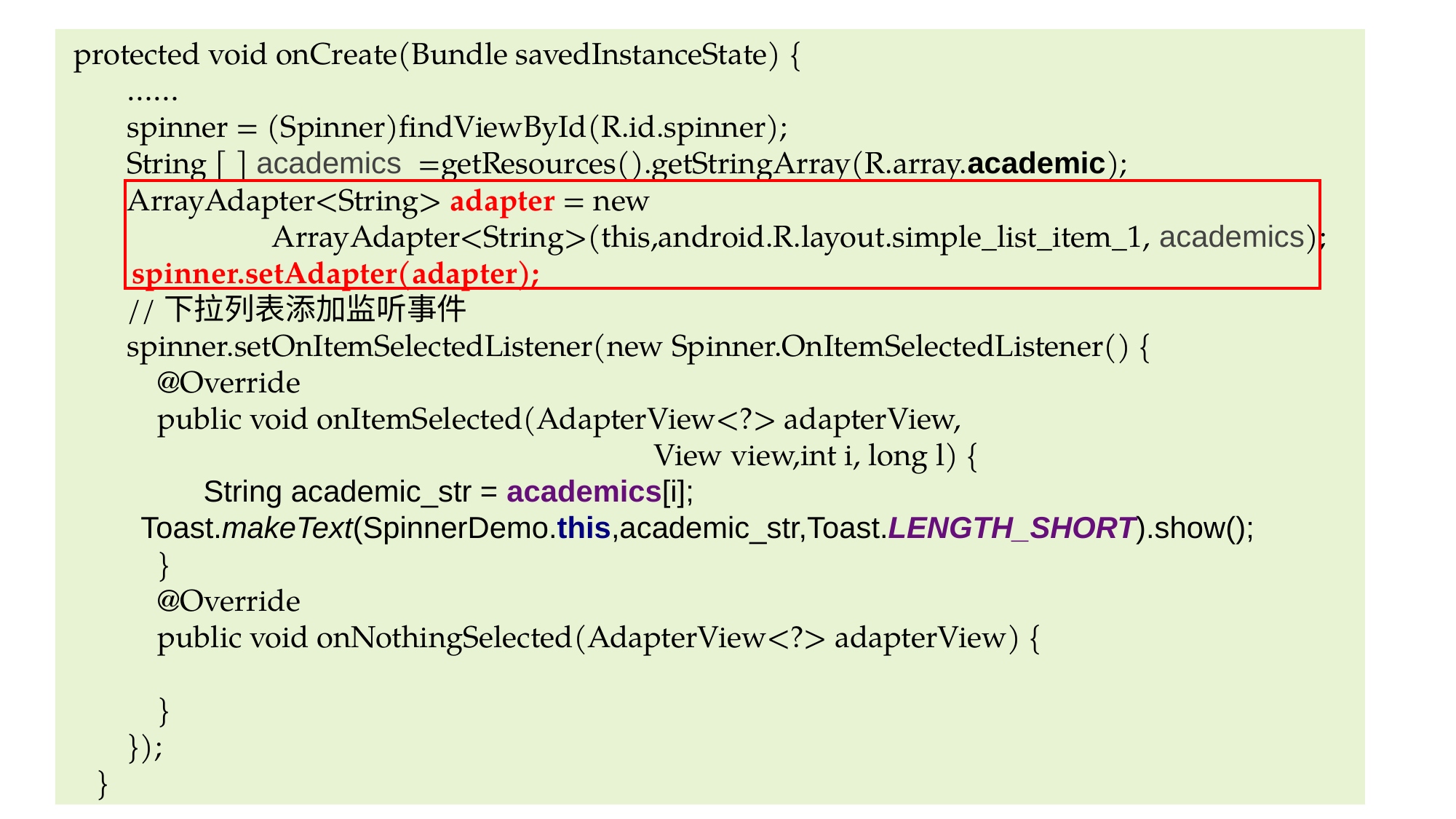

# 4.3.3  Spinner
 protected void onCreate(Bundle savedInstanceState) {
        ……
        spinner = (Spinner)findViewById(R.id.spinner);
        String [ ] academics  =getResources().getStringArray(R.array.academic);
        ArrayAdapter<String> adapter = new
                           ArrayAdapter<String>(this,android.R.layout.simple_list_item_1, academics);
           spinner.setAdapter(adapter);
        //下拉列表添加监听事件
        spinner.setOnItemSelectedListener(new Spinner.OnItemSelectedListener() {
            @Override
            public void onItemSelected(AdapterView<?> adapterView,
                                                                             View view,int i, long l) {
                  String academic_str = academics[i];
         Toast.makeText(SpinnerDemo.this,academic_str,Toast.LENGTH_SHORT).show();
            }
            @Override
            public void onNothingSelected(AdapterView<?> adapterView) {

            }
        });
    }
下拉框组件
两种使用方式
直接设置组件的entries属性设置列表
另一种是用方式通过Adapter设置